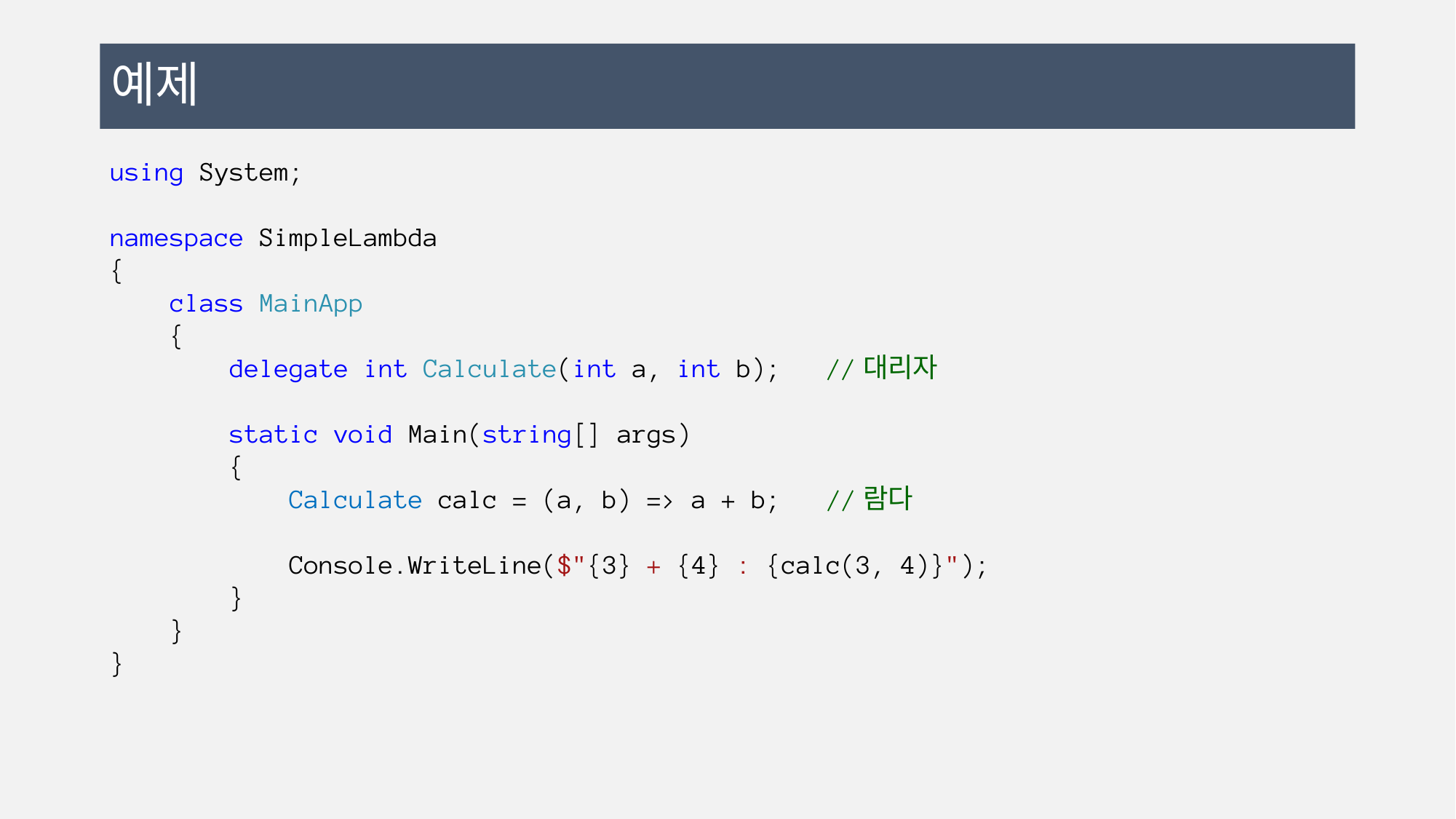

# 예제

using System;

namespace SimpleLambda
{
    class MainApp
    {
        delegate int Calculate(int a, int b);   //대리자

        static void Main(string[] args)
        {
            Calculate calc = (a, b) => a + b;   //람다

            Console.WriteLine($"{3} + {4} : {calc(3, 4)}");
        }
    }
}